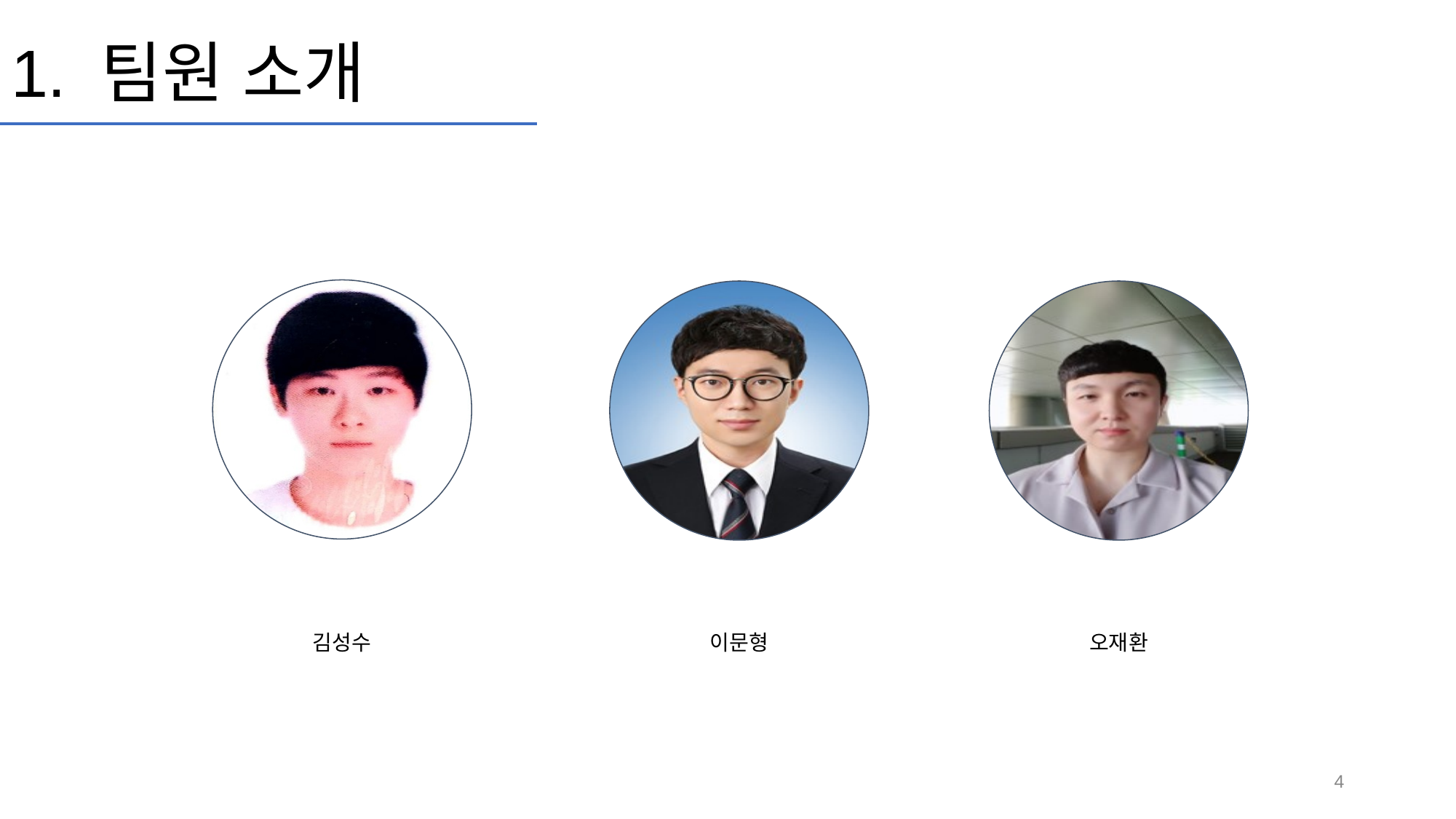

1. 팀원 소개

김성수
이문형
오재환
4